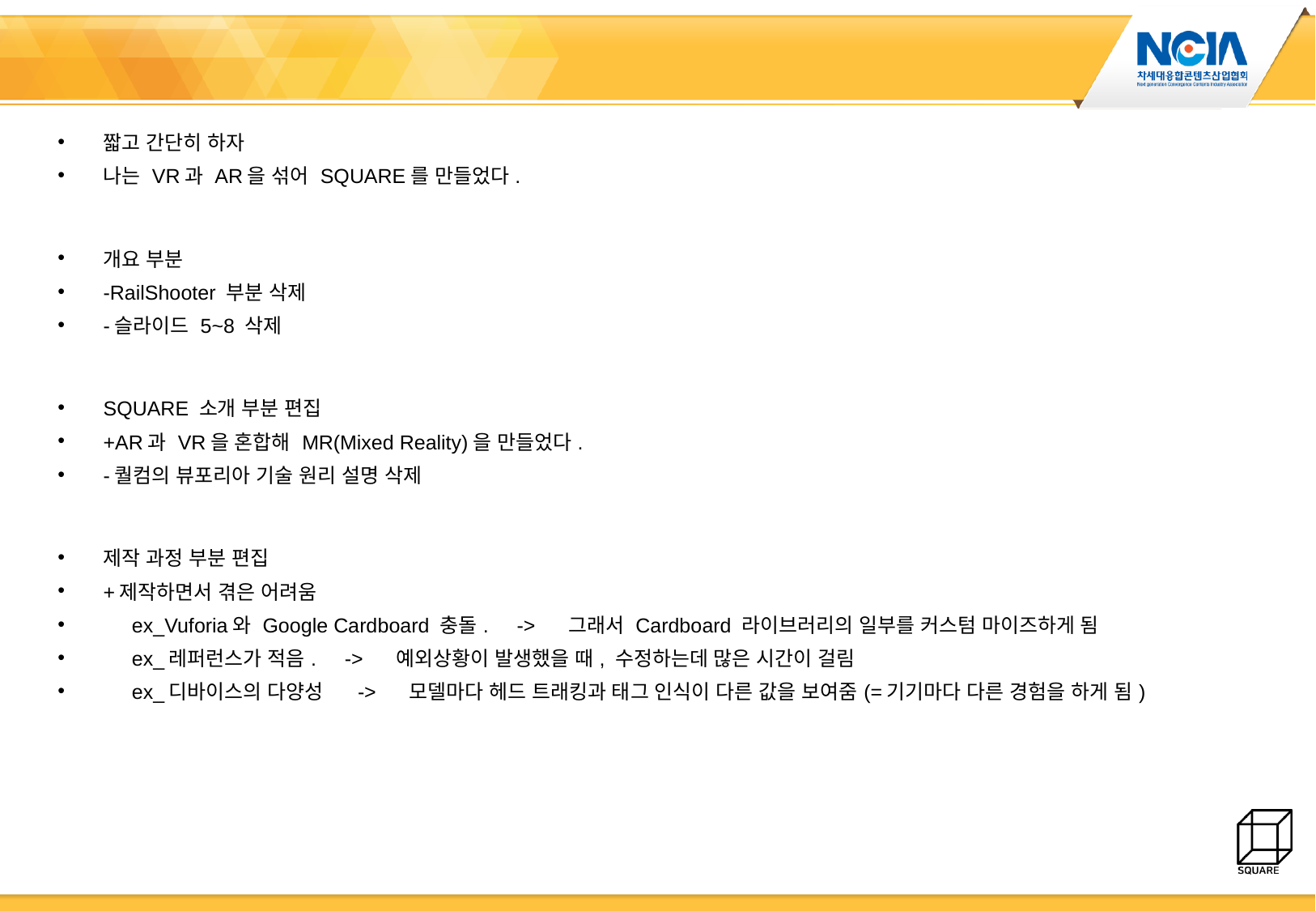

#
짧고 간단히 하자
나는 VR과 AR을 섞어 SQUARE를 만들었다.

개요 부분
-RailShooter 부분 삭제
-슬라이드 5~8 삭제

SQUARE 소개 부분 편집
+AR과 VR을 혼합해 MR(Mixed Reality)을 만들었다.
-퀄컴의 뷰포리아 기술 원리 설명 삭제

제작 과정 부분 편집
+제작하면서 겪은 어려움
     ex_Vuforia와 Google Cardboard 충돌.     ->     그래서 Cardboard 라이브러리의 일부를 커스텀 마이즈하게 됨
     ex_레퍼런스가 적음.     ->     예외상황이 발생했을 때, 수정하는데 많은 시간이 걸림
     ex_디바이스의 다양성     ->     모델마다 헤드 트래킹과 태그 인식이 다른 값을 보여줌(=기기마다 다른 경험을 하게 됨)